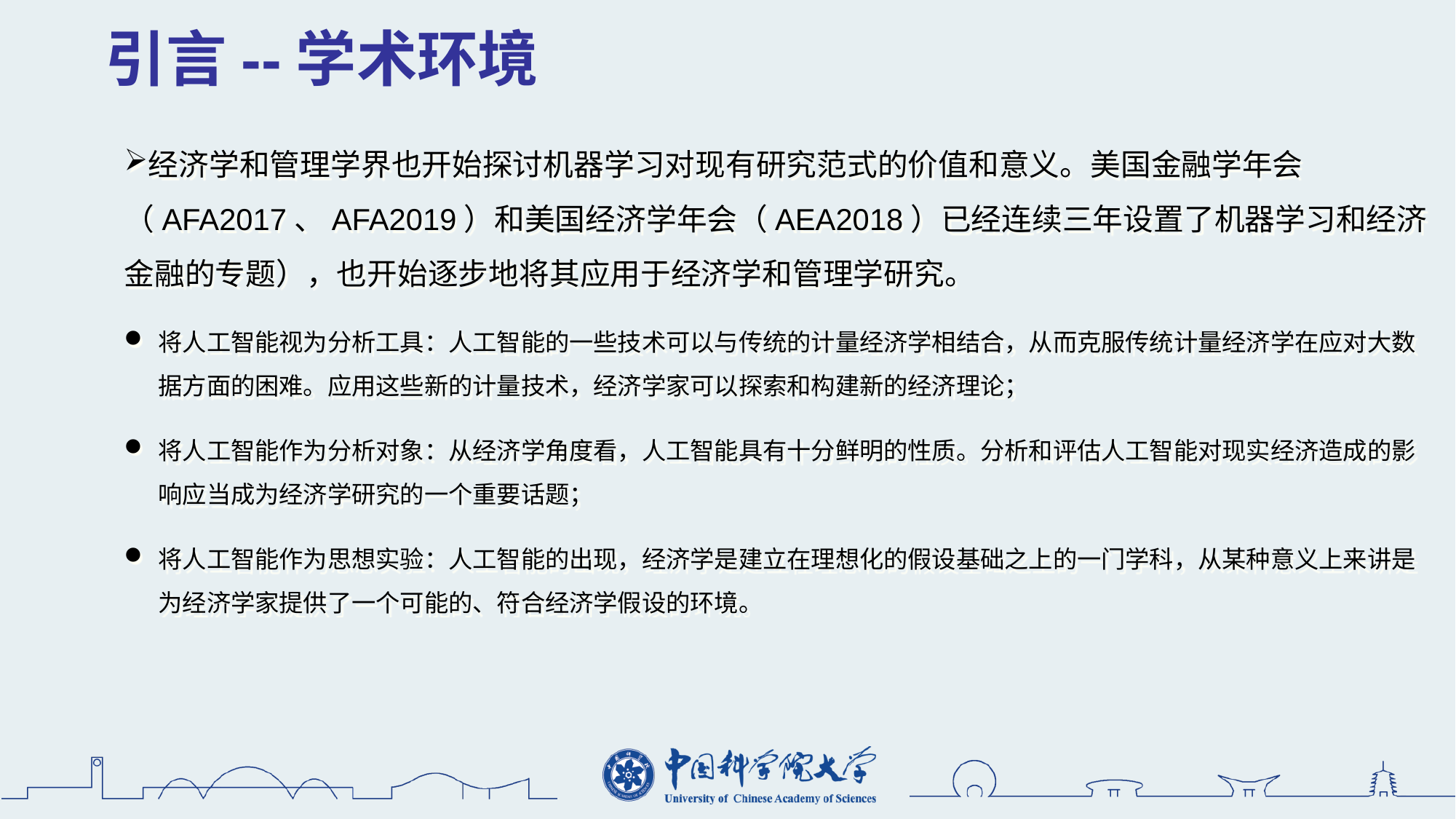

引言--学术环境
经济学和管理学界也开始探讨机器学习对现有研究范式的价值和意义。美国金融学年会（AFA2017、AFA2019）和美国经济学年会（AEA2018）已经连续三年设置了机器学习和经济金融的专题），也开始逐步地将其应用于经济学和管理学研究。
将人工智能视为分析工具：人工智能的一些技术可以与传统的计量经济学相结合，从而克服传统计量经济学在应对大数据方面的困难。应用这些新的计量技术，经济学家可以探索和构建新的经济理论；
将人工智能作为分析对象：从经济学角度看，人工智能具有十分鲜明的性质。分析和评估人工智能对现实经济造成的影响应当成为经济学研究的一个重要话题；
将人工智能作为思想实验：人工智能的出现，经济学是建立在理想化的假设基础之上的一门学科，从某种意义上来讲是为经济学家提供了一个可能的、符合经济学假设的环境。